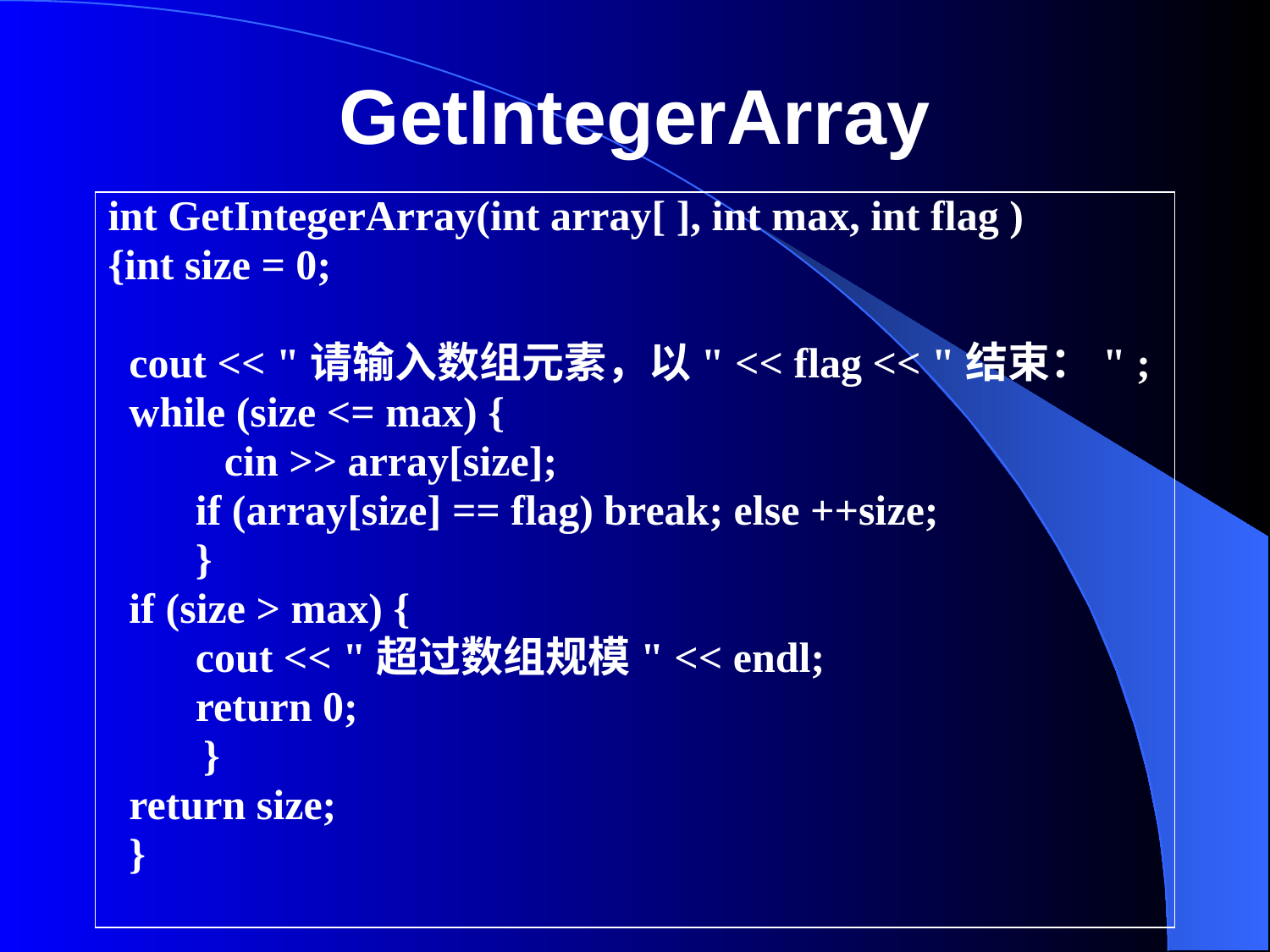

# GetIntegerArray
int GetIntegerArray(int array[ ], int max, int flag )
{int size = 0;

  cout << "请输入数组元素，以" << flag << "结束：" ;
  while (size <= max) {
           cin >> array[size];
	  if (array[size] == flag) break; else ++size;
	  }
  if (size > max) {
	  cout << "超过数组规模" << endl;
	  return 0;
         }
  return size;
  }